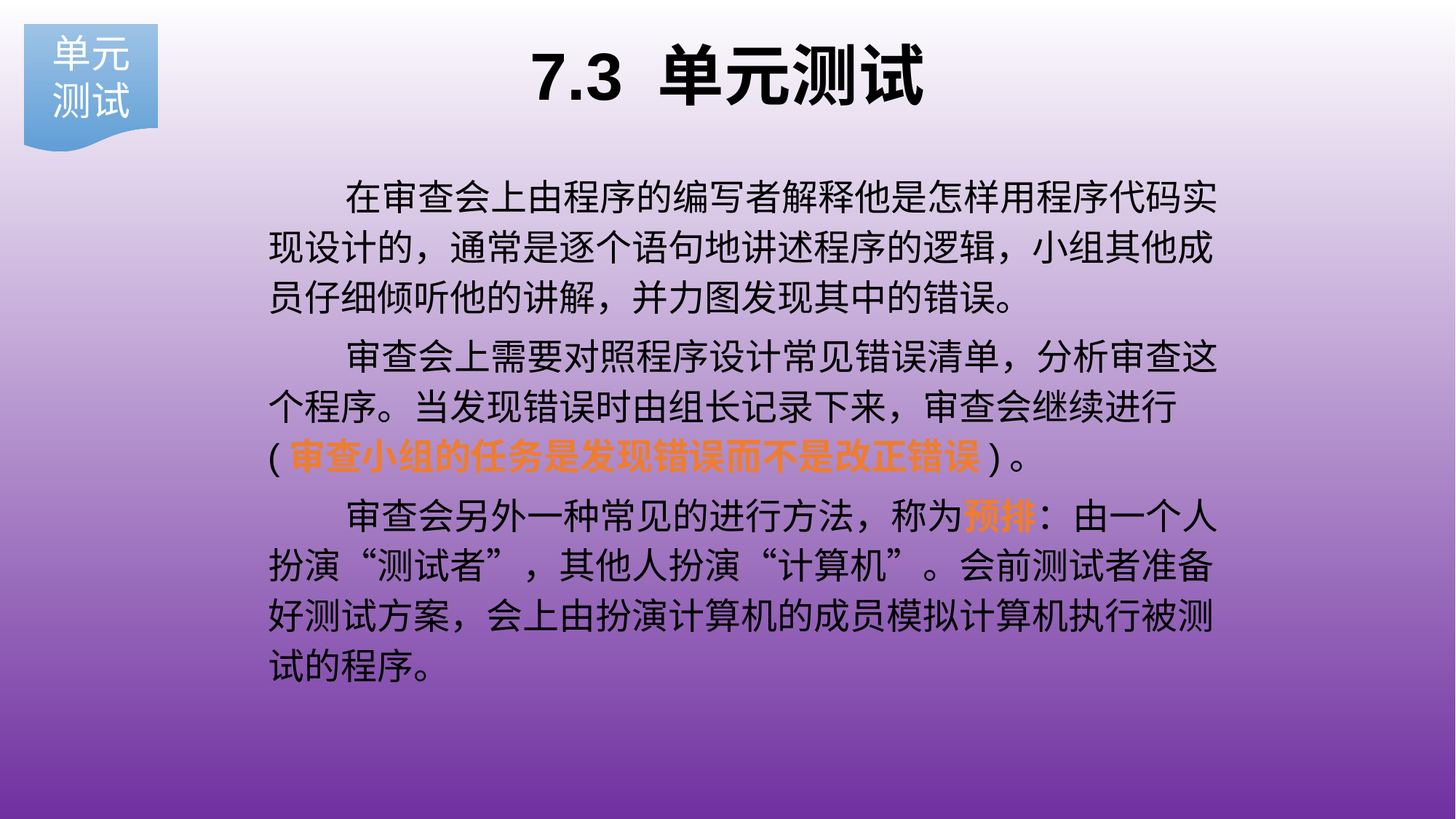

# 7.3 单元测试
单元测试
在审查会上由程序的编写者解释他是怎样用程序代码实现设计的，通常是逐个语句地讲述程序的逻辑，小组其他成员仔细倾听他的讲解，并力图发现其中的错误。
审查会上需要对照程序设计常见错误清单，分析审查这个程序。当发现错误时由组长记录下来，审查会继续进行(审查小组的任务是发现错误而不是改正错误)。
审查会另外一种常见的进行方法，称为预排：由一个人扮演“测试者”，其他人扮演“计算机”。会前测试者准备好测试方案，会上由扮演计算机的成员模拟计算机执行被测试的程序。